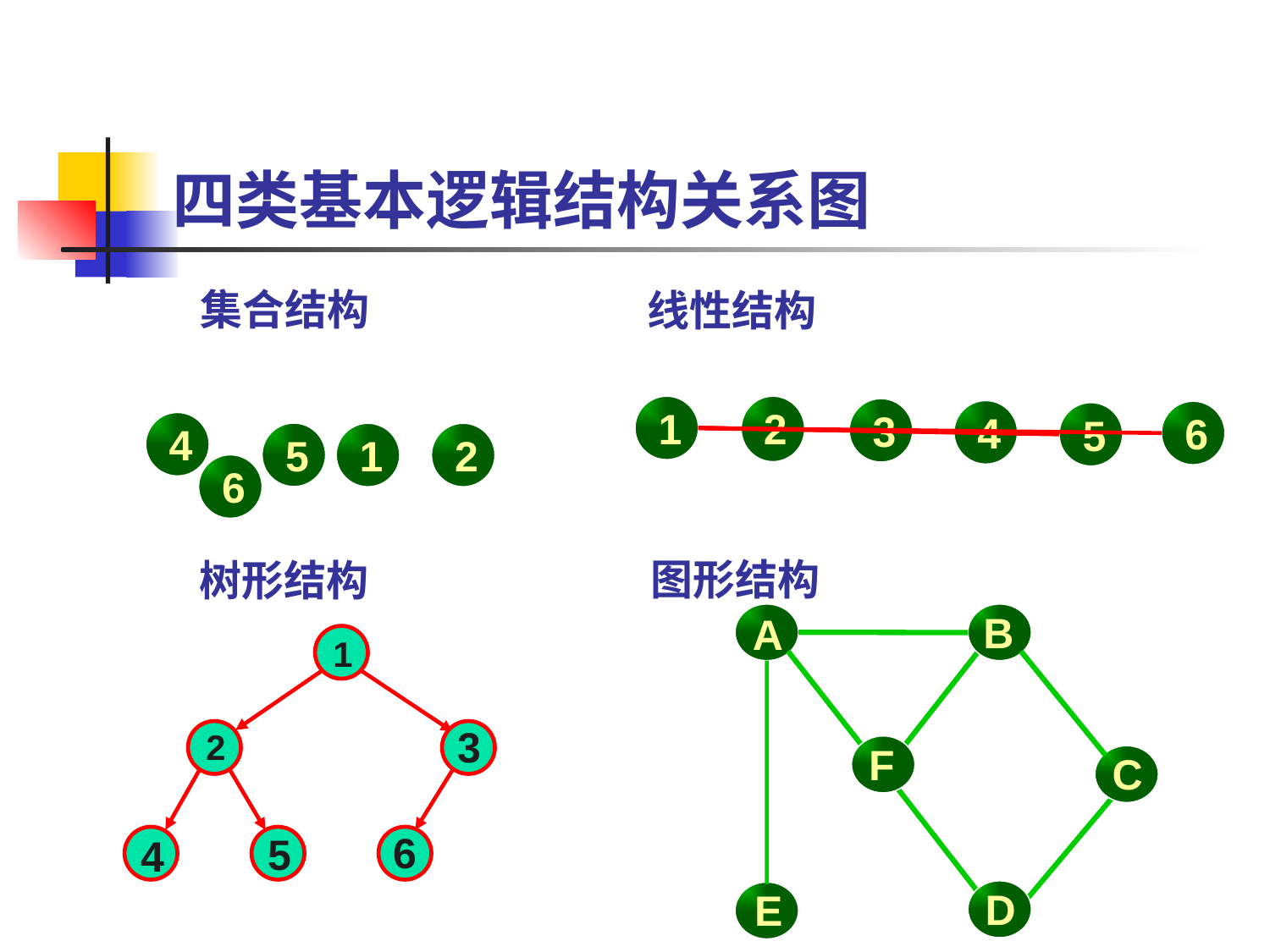

四类基本逻辑结构关系图
集合结构
线性结构
1
2

3

4

6

5

4

5
1
2

6
树形结构
图形结构
B
A

F

C

D
E

1

3
2

6
5
4